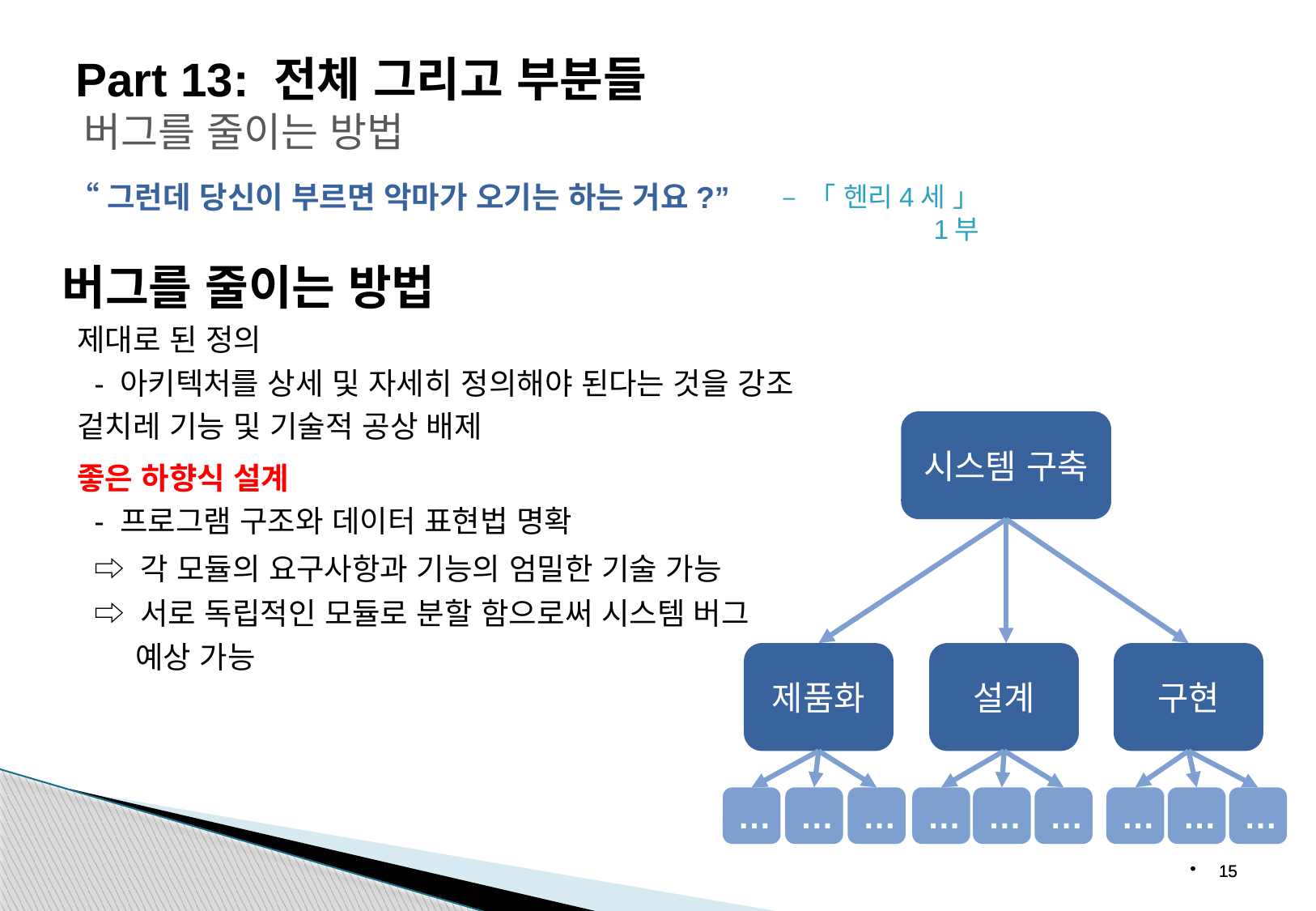

Part 13: 전체 그리고 부분들
 버그를 줄이는 방법
 “그런데 당신이 부르면 악마가 오기는 하는 거요?”
 – 「 헨리4세 」 1부
버그를 줄이는 방법
제대로 된 정의
  - 아키텍처를 상세 및 자세히 정의해야 된다는 것을 강조
겉치레 기능 및 기술적 공상 배제

좋은 하향식 설계
  - 프로그램 구조와 데이터 표현법 명확
  ⇨ 각 모듈의 요구사항과 기능의 엄밀한 기술 가능
  ⇨ 서로 독립적인 모듈로 분할 함으로써 시스템 버그
      예상 가능

시스템 구축
제품화
설계
구현
…
…
…
…
…
…
…
…
…
15
15